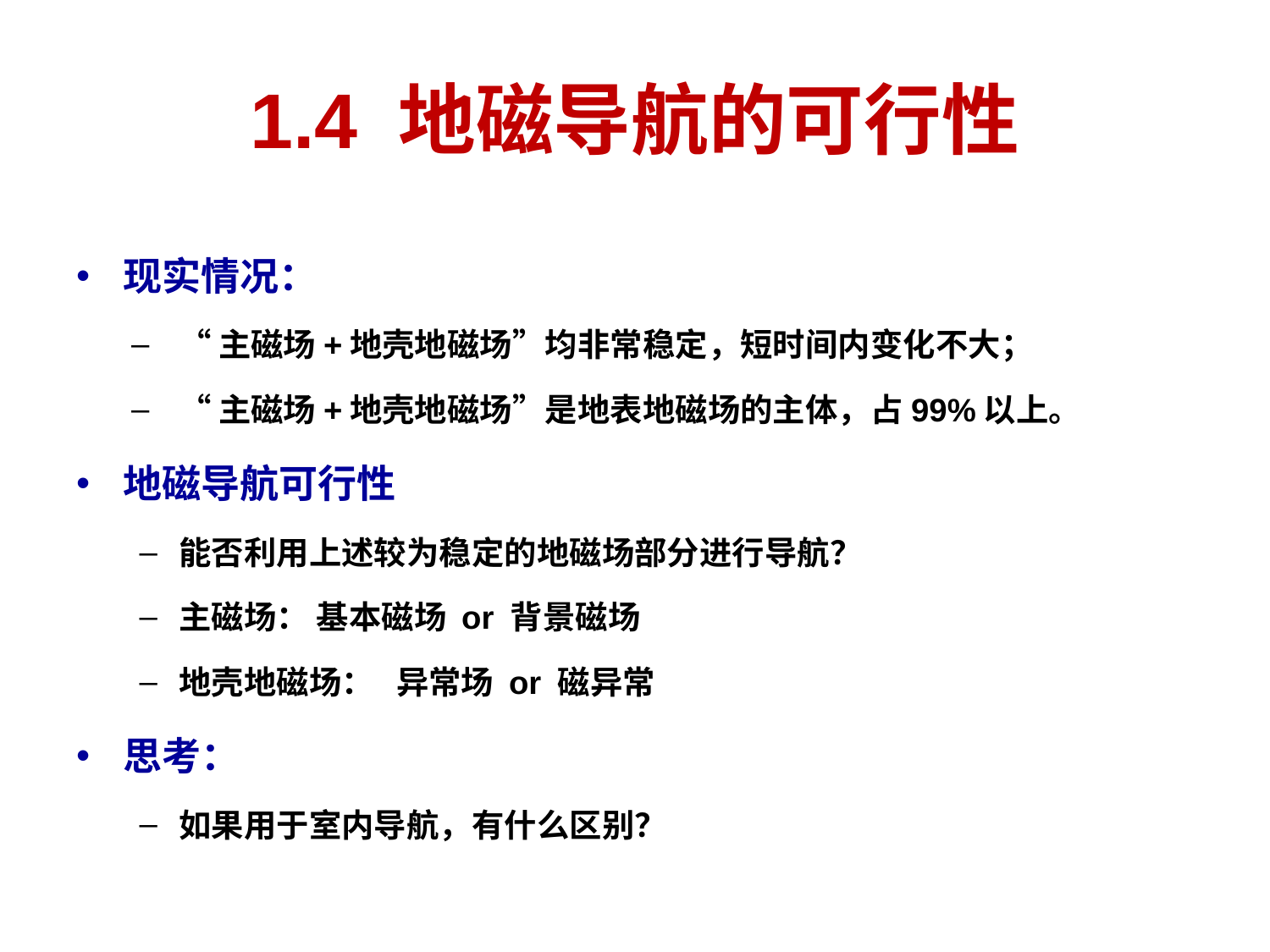

# 1.4 地磁导航的可行性
现实情况：
“主磁场+地壳地磁场”均非常稳定，短时间内变化不大；
“主磁场+地壳地磁场”是地表地磁场的主体，占99%以上。
地磁导航可行性
能否利用上述较为稳定的地磁场部分进行导航？
主磁场： 基本磁场 or 背景磁场
地壳地磁场：   异常场 or 磁异常
思考：
如果用于室内导航，有什么区别？